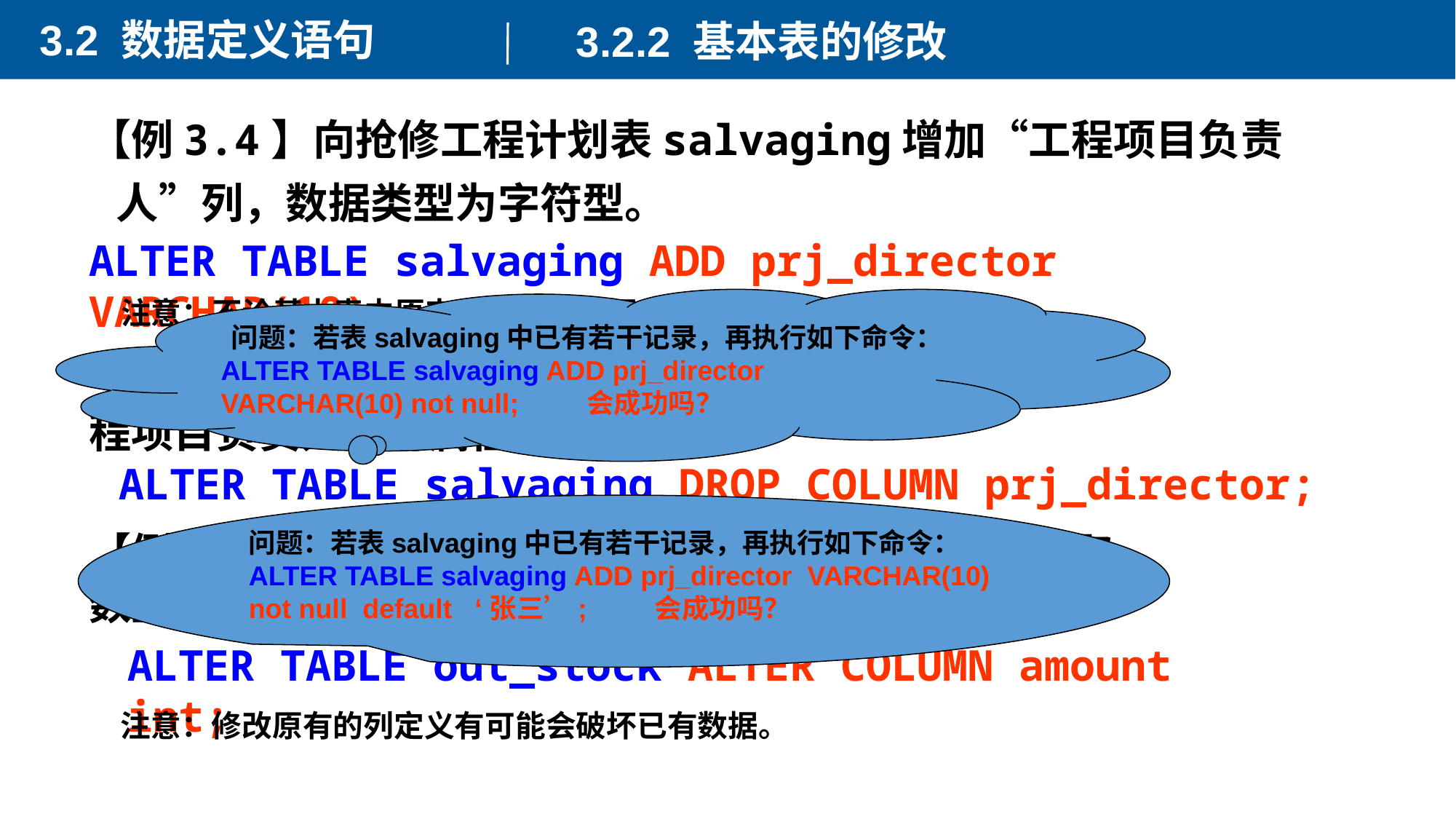

3.2 数据定义语句
3.2.2 基本表的修改
【例3.4】向抢修工程计划表salvaging增加“工程项目负责人”列，数据类型为字符型。
ALTER TABLE salvaging ADD prj_director VARCHAR(10);
问题：若表salvaging中已有若干记录，再执行如下命令：
ALTER TABLE salvaging ADD prj_director  VARCHAR(10) not null;        会成功吗？
注意：不论基本表中原来是否已有数据，新增加的列一律为空值。
【例3.5】删除抢修工程计划表salvaging中“工程项目负责人”的属性列。
ALTER TABLE salvaging DROP COLUMN prj_director;
问题：若表salvaging中已有若干记录，再执行如下命令：
ALTER TABLE salvaging ADD prj_director  VARCHAR(10) not null  default   ‘张三’;        会成功吗？
【例3.6】将配电物资领料出库表out_stock中领取数量的数据类型由字符型改为正数。
ALTER TABLE out_stock ALTER COLUMN amount int;
注意：修改原有的列定义有可能会破坏已有数据。